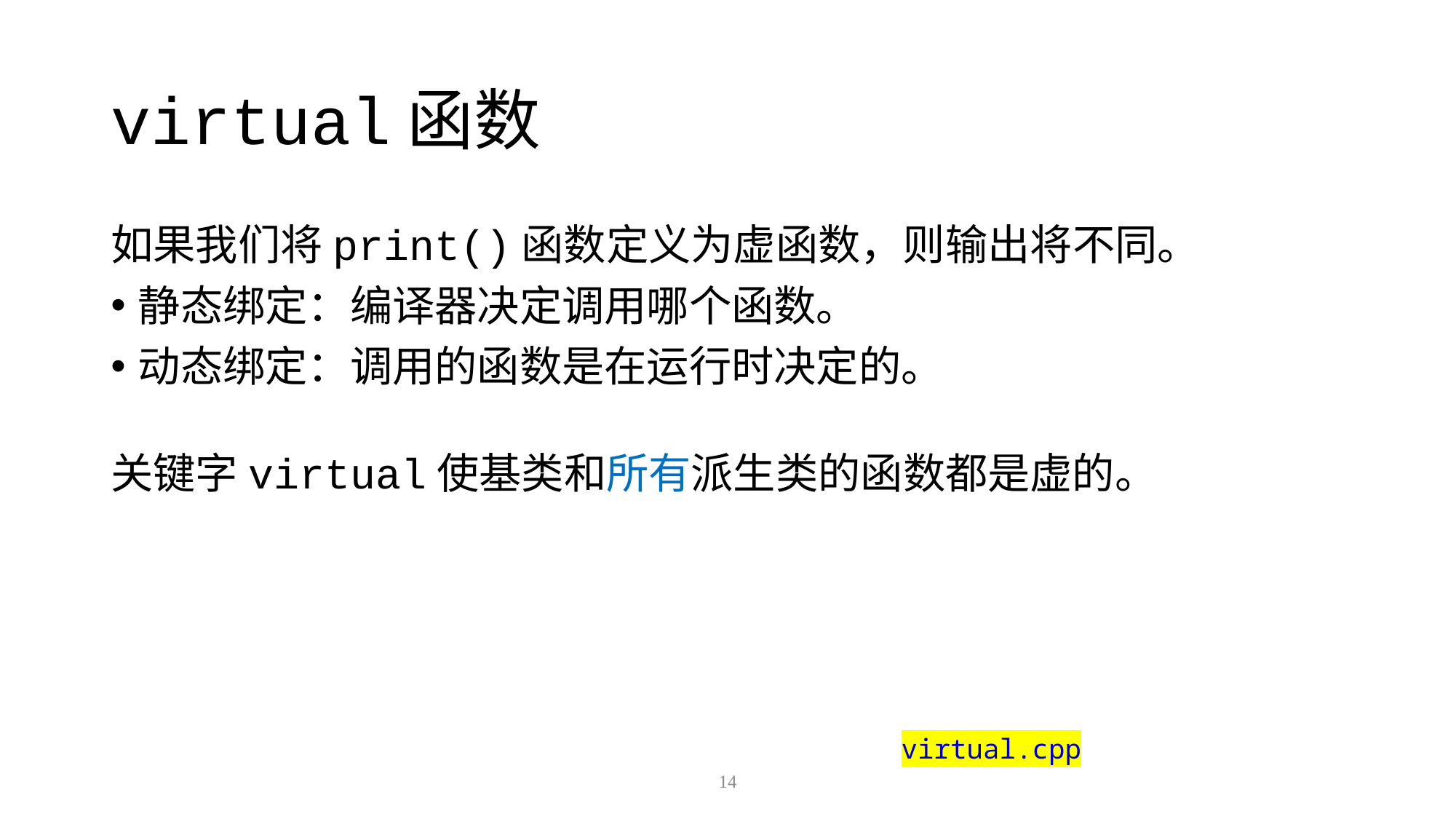

# virtual函数
如果我们将print()函数定义为虚函数，则输出将不同。
静态绑定：编译器决定调用哪个函数。
动态绑定：调用的函数是在运行时决定的。
关键字virtual使基类和所有派生类的函数都是虚的。
virtual.cpp
14